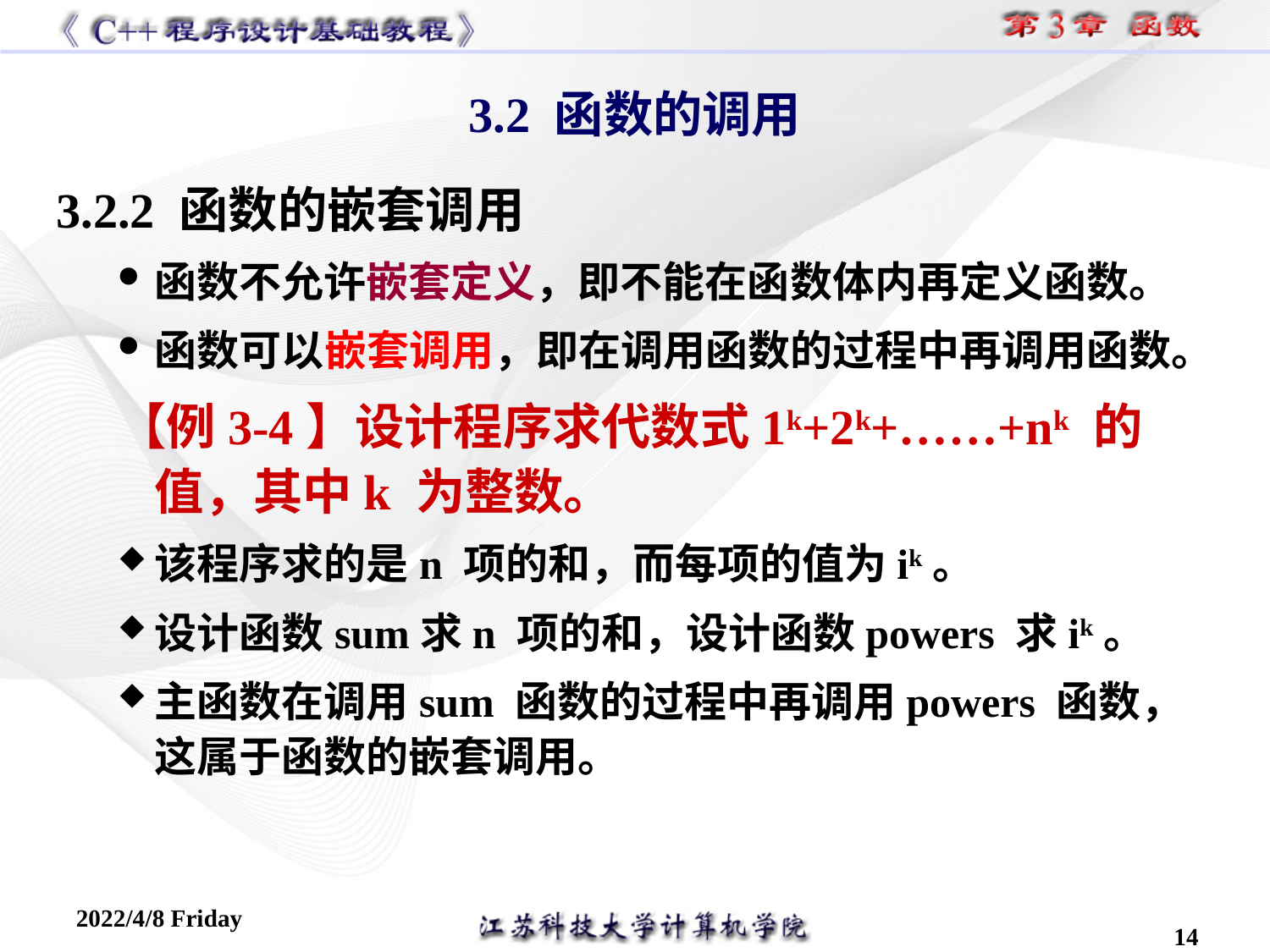

3.2 函数的调用
3.2.2 函数的嵌套调用
函数不允许嵌套定义，即不能在函数体内再定义函数。
函数可以嵌套调用，即在调用函数的过程中再调用函数。
【例3-4】设计程序求代数式1k+2k+……+nk 的值，其中k 为整数。
该程序求的是n 项的和，而每项的值为ik。
设计函数sum求n 项的和，设计函数powers 求ik。
主函数在调用sum 函数的过程中再调用powers 函数，这属于函数的嵌套调用。